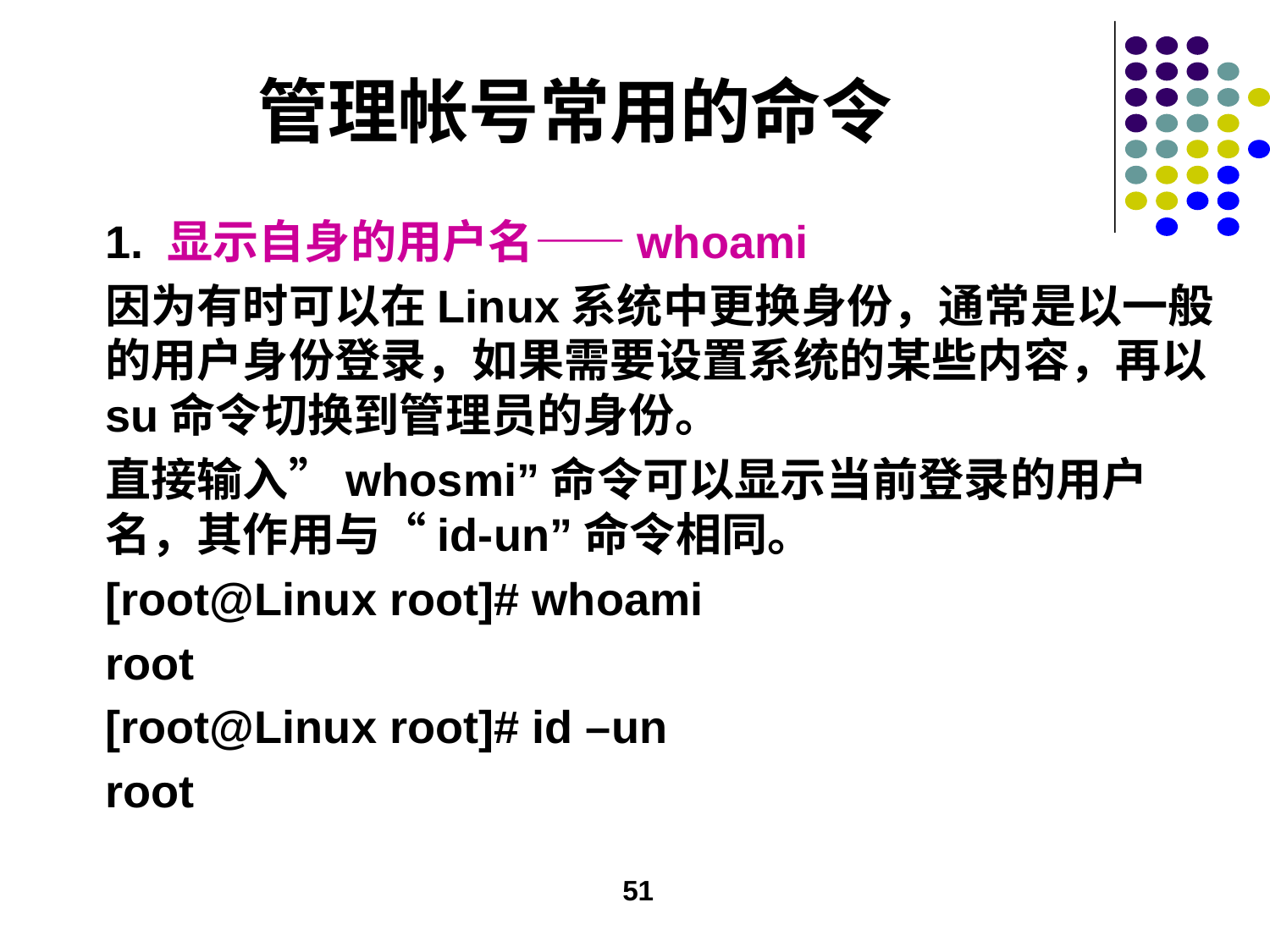

# 管理帐号常用的命令
1. 显示自身的用户名——whoami
因为有时可以在Linux系统中更换身份，通常是以一般的用户身份登录，如果需要设置系统的某些内容，再以su命令切换到管理员的身份。
直接输入”whosmi”命令可以显示当前登录的用户名，其作用与“id-un”命令相同。
[root@Linux root]# whoami
root
[root@Linux root]# id –un
root
51